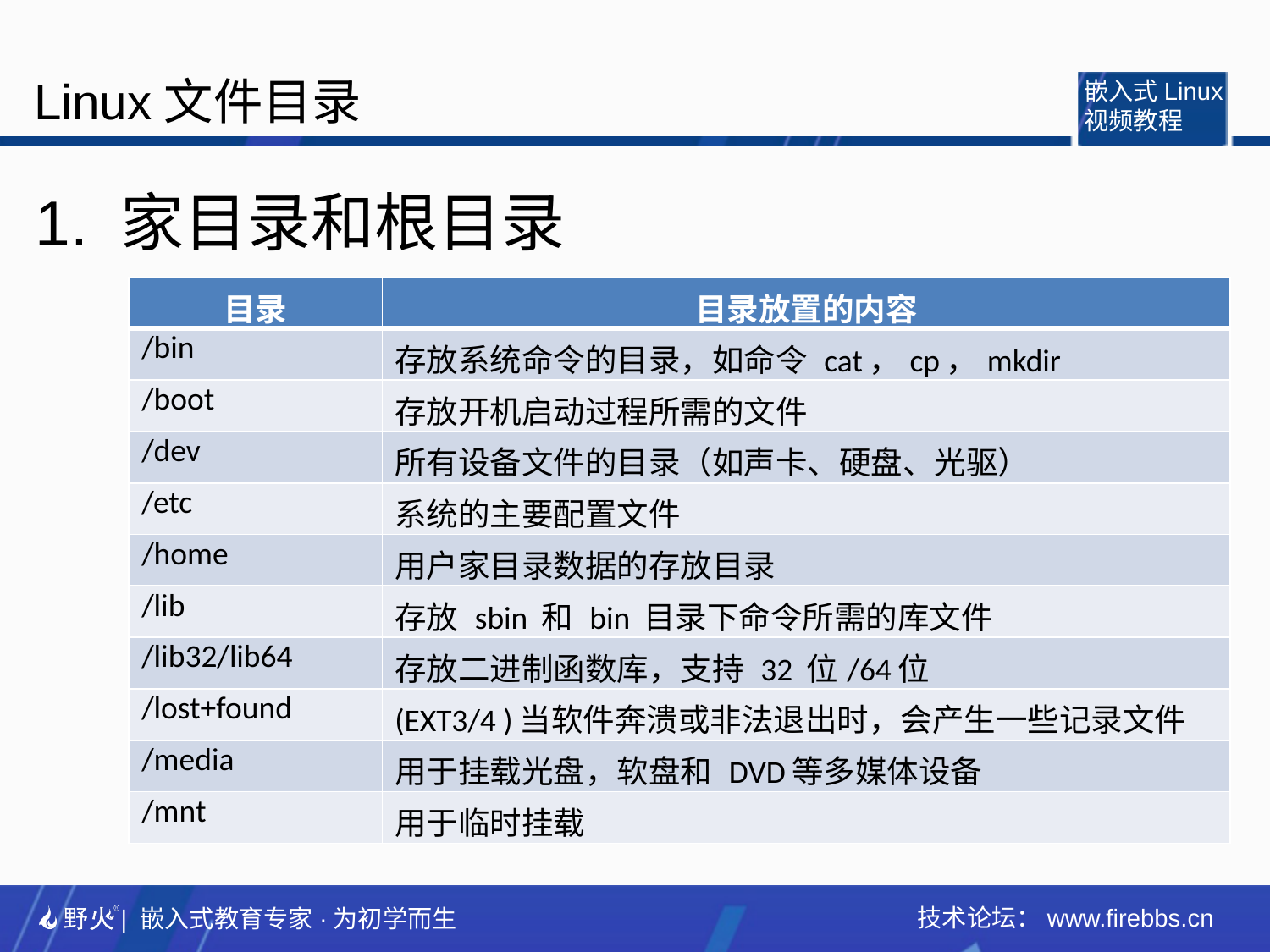

1. 家目录和根目录
| 目录 | 目录放置的内容 |
| --- | --- |
| /bin | 存放系统命令的目录，如命令 cat，cp，mkdir |
| /boot | 存放开机启动过程所需的文件 |
| /dev | 所有设备文件的目录（如声卡、硬盘、光驱） |
| /etc | 系统的主要配置文件 |
| /home | 用户家目录数据的存放目录 |
| /lib | 存放 sbin 和 bin 目录下命令所需的库文件 |
| /lib32/lib64 | 存放二进制函数库，支持 32 位/64位 |
| /lost+found | (EXT3/4 )当软件奔溃或非法退出时，会产生一些记录文件 |
| /media | 用于挂载光盘，软盘和 DVD等多媒体设备 |
| /mnt | 用于临时挂载 |